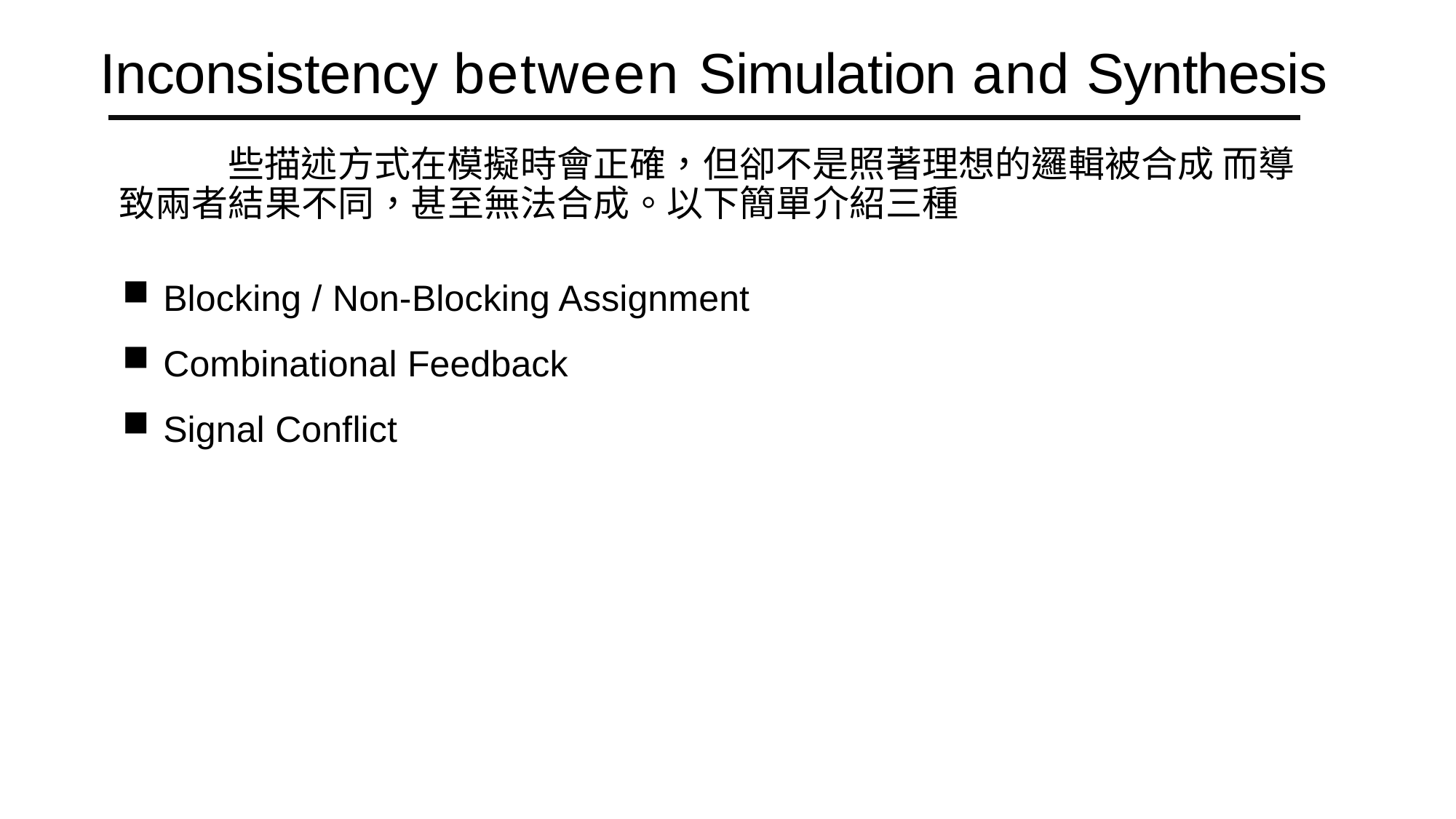

Inconsistency between Simulation and Synthesis
	些描述方式在模擬時會正確，但卻不是照著理想的邏輯被合成 而導致兩者結果不同，甚至無法合成。以下簡單介紹三種

Blocking / Non-Blocking Assignment
Combinational Feedback
Signal Conflict